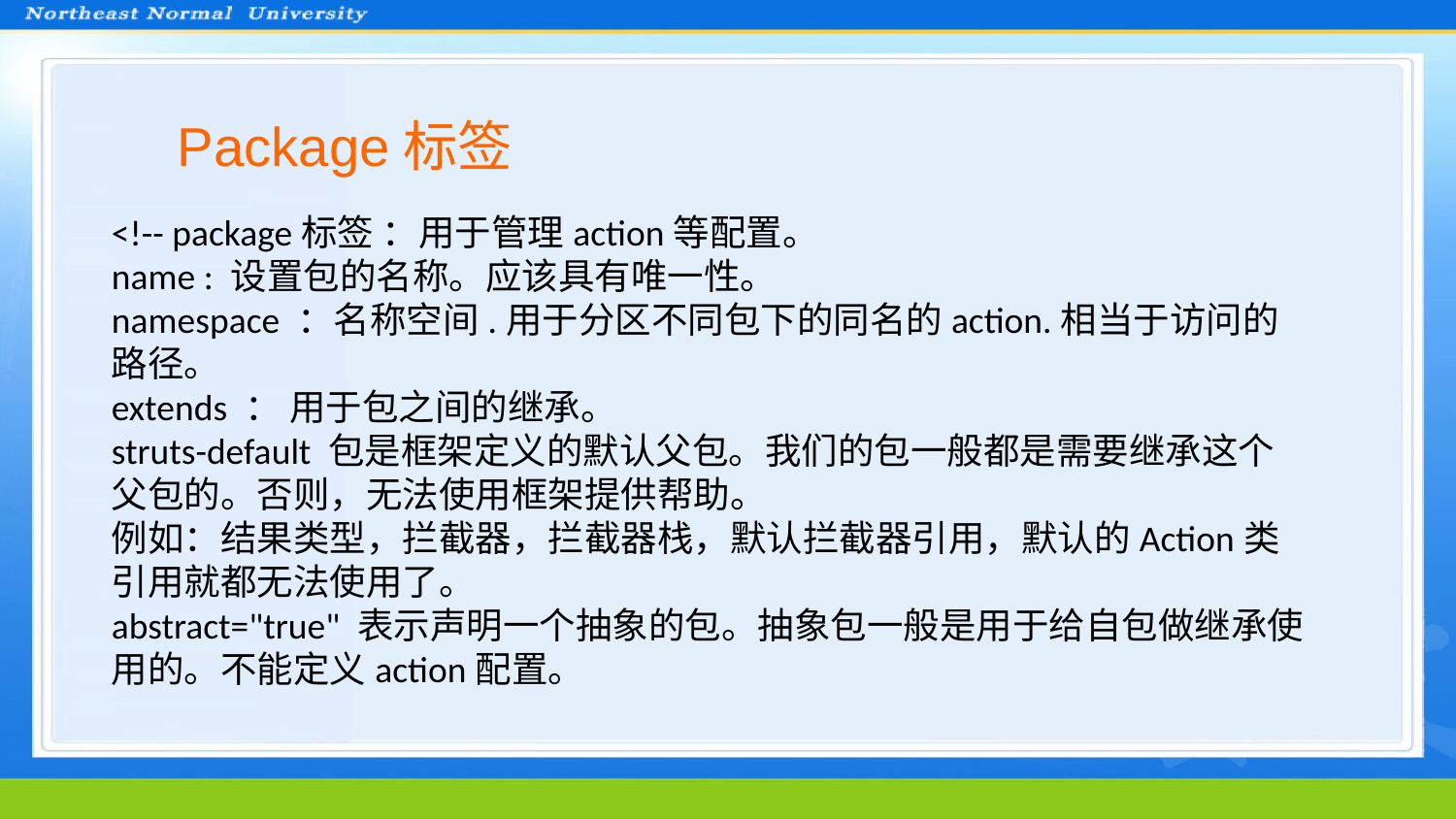

Package标签
<!-- package标签 ：用于管理action等配置。
name : 设置包的名称。应该具有唯一性。
namespace ：名称空间.用于分区不同包下的同名的action.相当于访问的路径。
extends ： 用于包之间的继承。
struts-default 包是框架定义的默认父包。我们的包一般都是需要继承这个父包的。否则，无法使用框架提供帮助。
例如：结果类型，拦截器，拦截器栈，默认拦截器引用，默认的Action类引用就都无法使用了。
abstract="true" 表示声明一个抽象的包。抽象包一般是用于给自包做继承使用的。不能定义action配置。